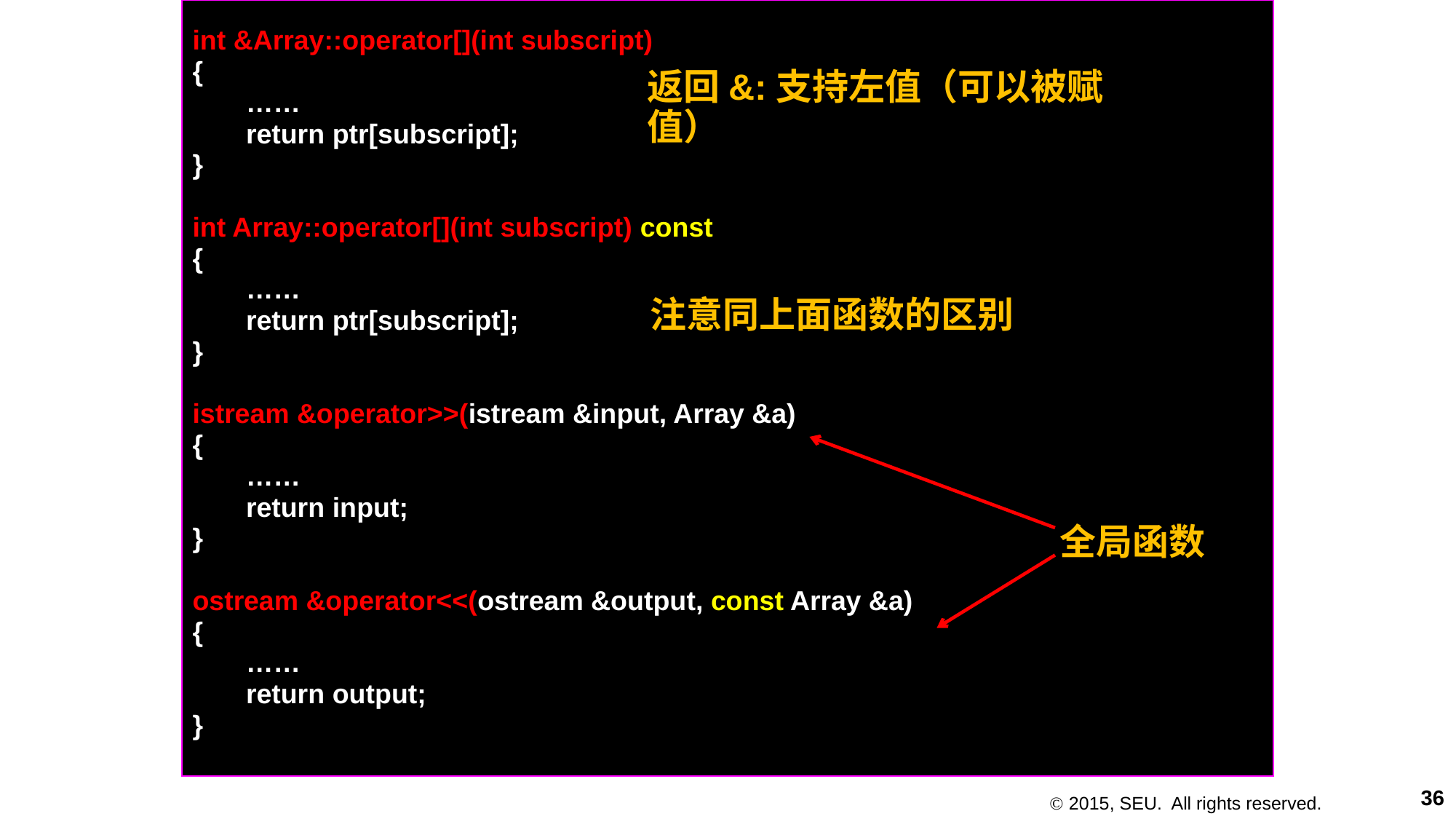

int &Array::operator[](int subscript)
{
	……
	return ptr[subscript];
}

int Array::operator[](int subscript) const
{
	……
	return ptr[subscript];
}

istream &operator>>(istream &input, Array &a)
{
	……
	return input;
}

ostream &operator<<(ostream &output, const Array &a)
{
	……
	return output;
}

#
返回&:支持左值（可以被赋值）

注意同上面函数的区别
全局函数